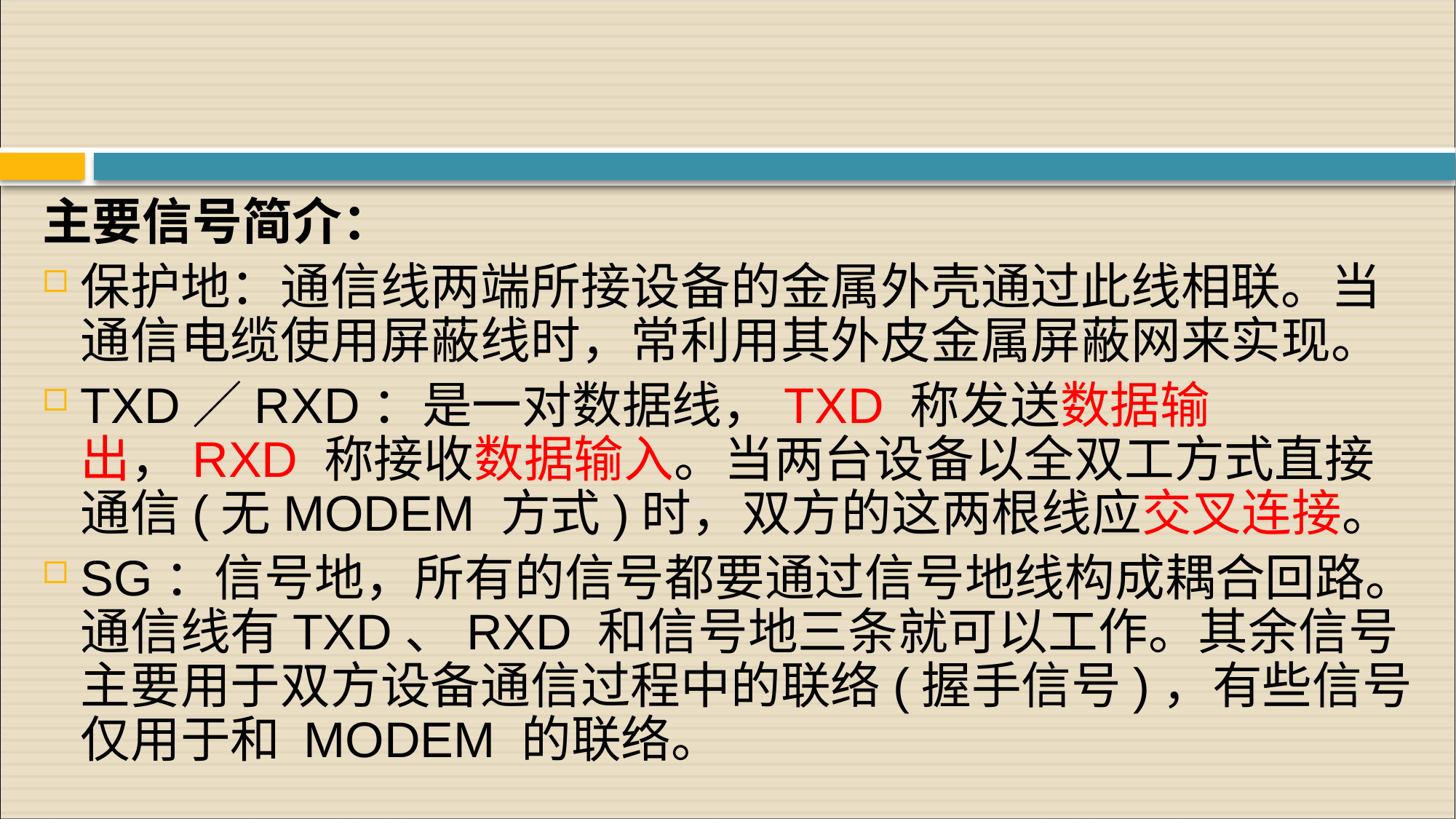

主要信号简介：
保护地：通信线两端所接设备的金属外壳通过此线相联。当通信电缆使用屏蔽线时，常利用其外皮金属屏蔽网来实现。
TXD／RXD：是一对数据线，TXD 称发送数据输出，RXD 称接收数据输入。当两台设备以全双工方式直接通信(无MODEM 方式)时，双方的这两根线应交叉连接。
SG：信号地，所有的信号都要通过信号地线构成耦合回路。通信线有TXD、RXD 和信号地三条就可以工作。其余信号主要用于双方设备通信过程中的联络(握手信号)，有些信号仅用于和 MODEM 的联络。